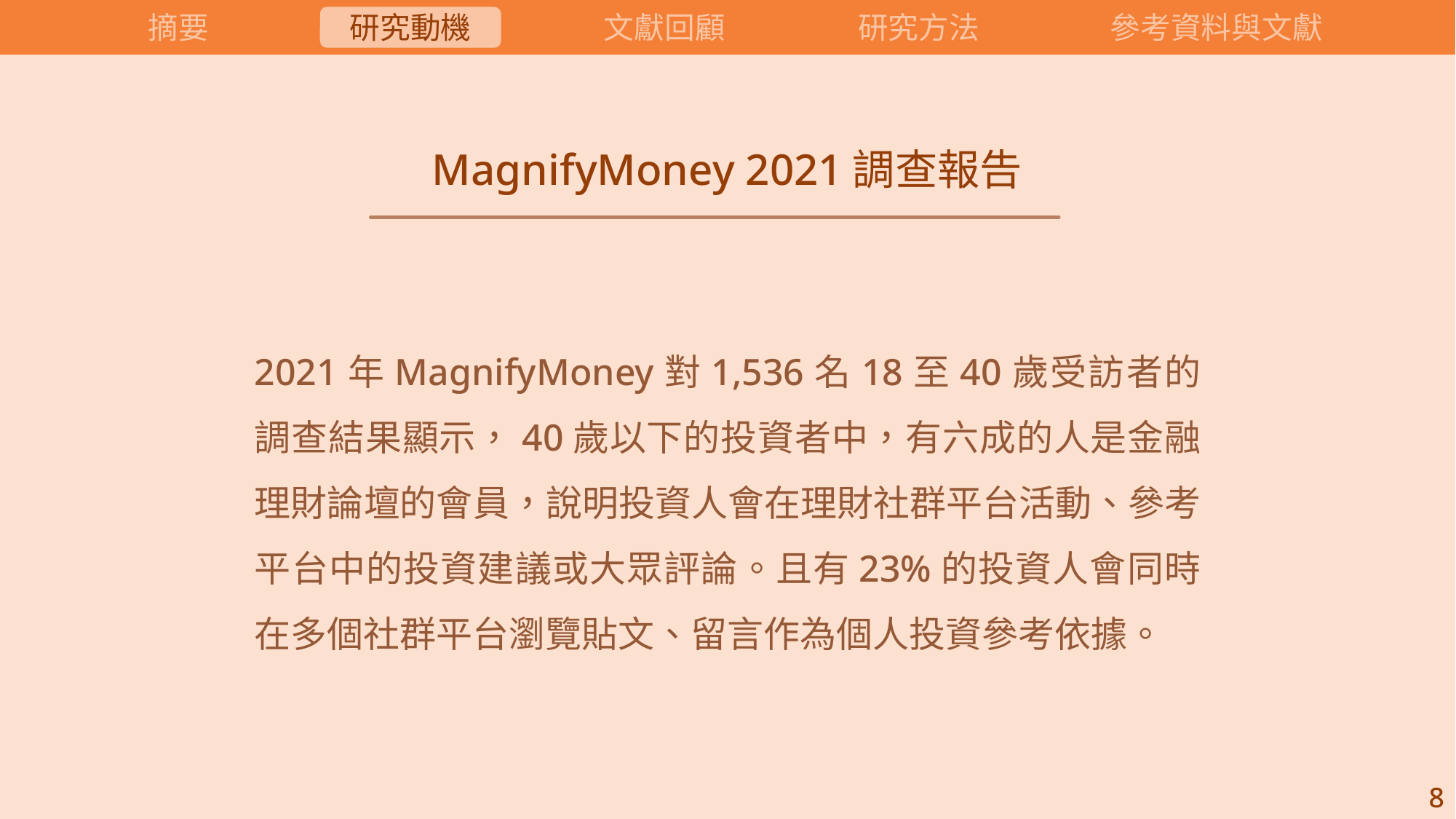

摘要
研究動機
文獻回顧
研究方法
參考資料與文獻

MagnifyMoney 2021調查報告
2021年MagnifyMoney對1,536名18至40歲受訪者的調查結果顯示，40歲以下的投資者中，有六成的人是金融理財論壇的會員，說明投資人會在理財社群平台活動、參考平台中的投資建議或大眾評論。且有23%的投資人會同時在多個社群平台瀏覽貼文、留言作為個人投資參考依據。
8